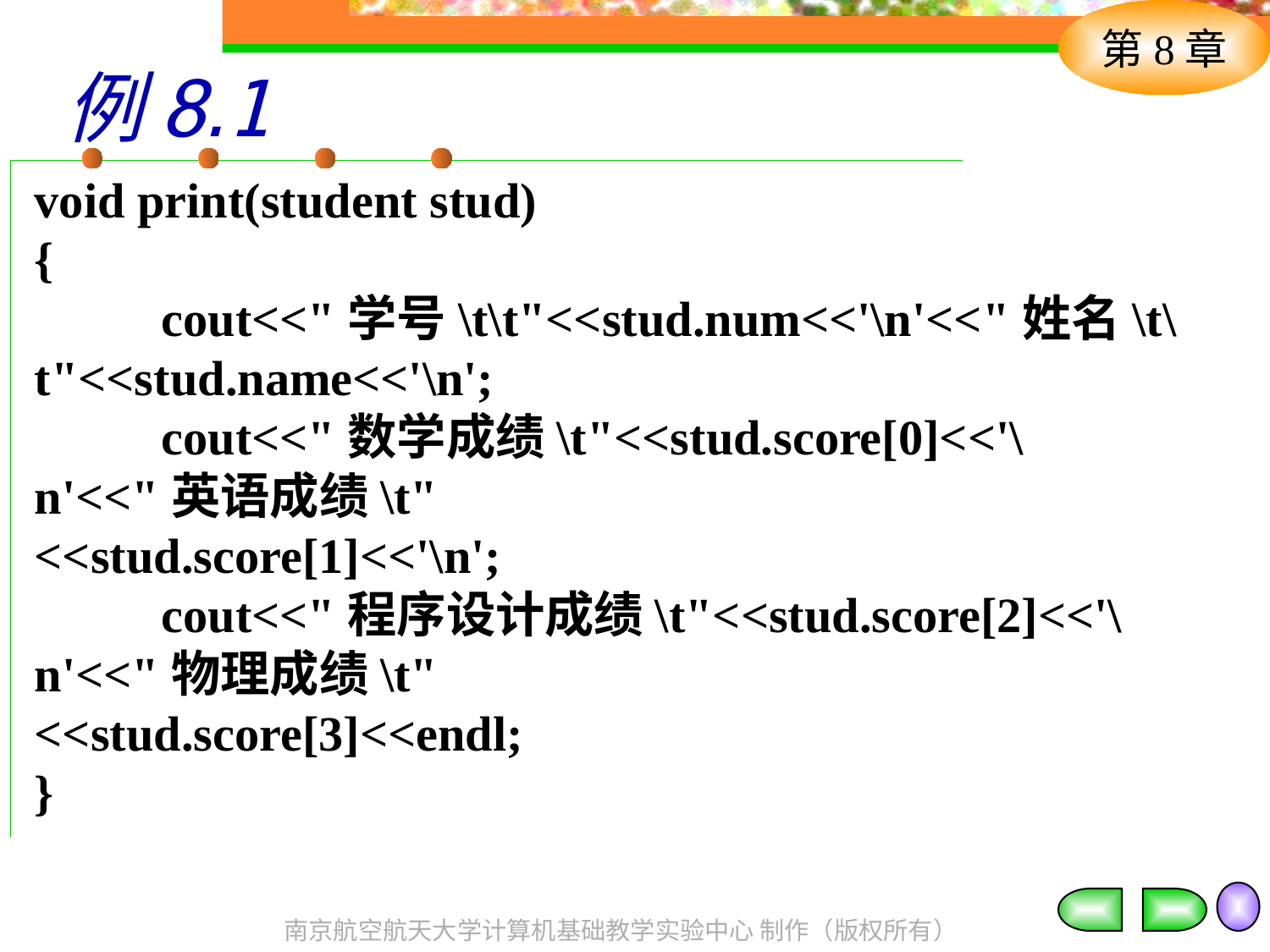

例8.1
void print(student stud)
{
	cout<<"学号\t\t"<<stud.num<<'\n'<<"姓名\t\t"<<stud.name<<'\n';
	cout<<"数学成绩\t"<<stud.score[0]<<'\n'<<"英语成绩\t"
<<stud.score[1]<<'\n';
	cout<<"程序设计成绩\t"<<stud.score[2]<<'\n'<<"物理成绩\t"
<<stud.score[3]<<endl;
}